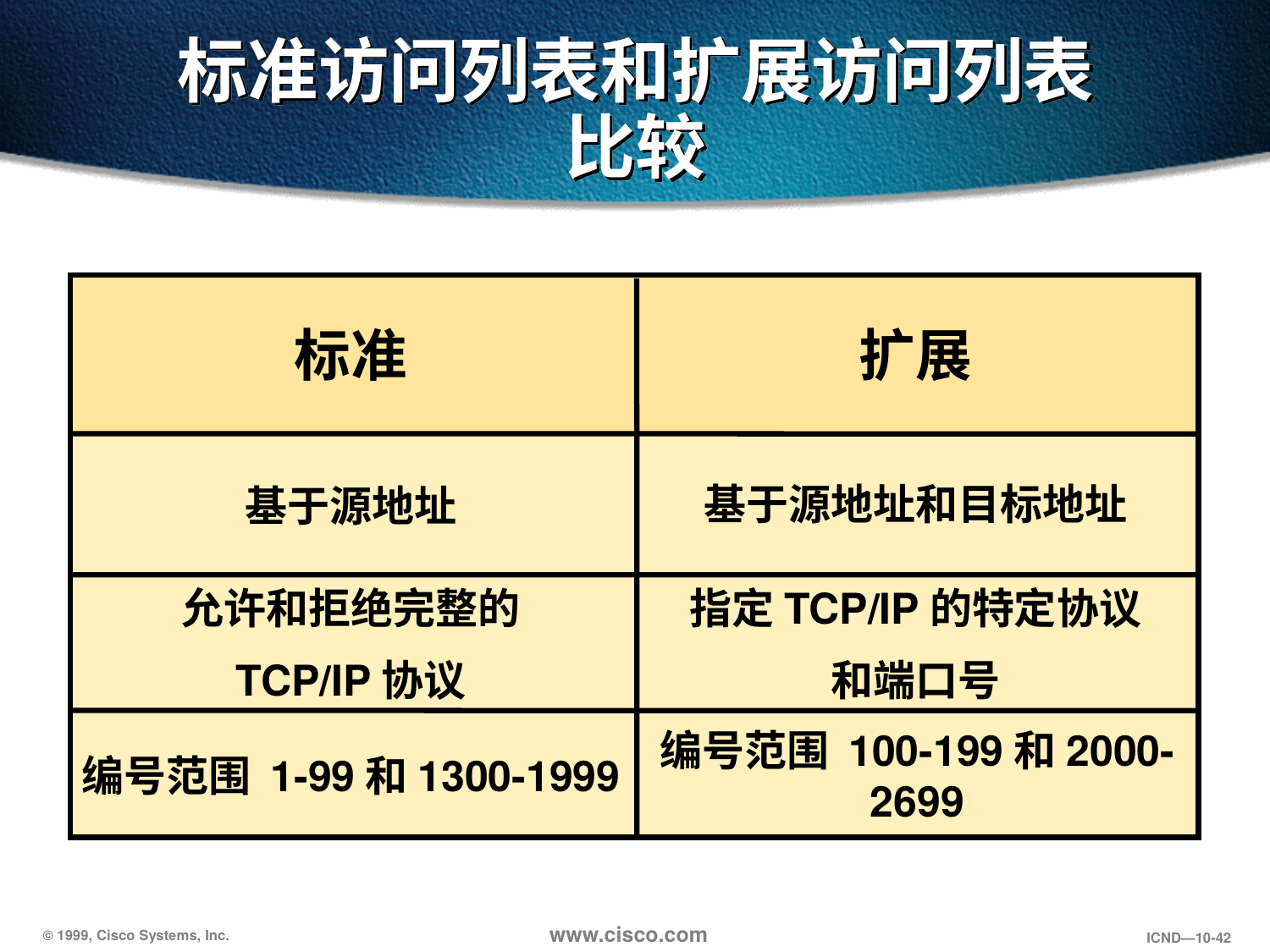

# 标准访问列表和扩展访问列表 比较

标准
扩展

基于源地址和目标地址
基于源地址
允许和拒绝完整的
TCP/IP协议
指定TCP/IP的特定协议
和端口号
编号范围 1-99和1300-1999
编号范围 100-199和2000-2699